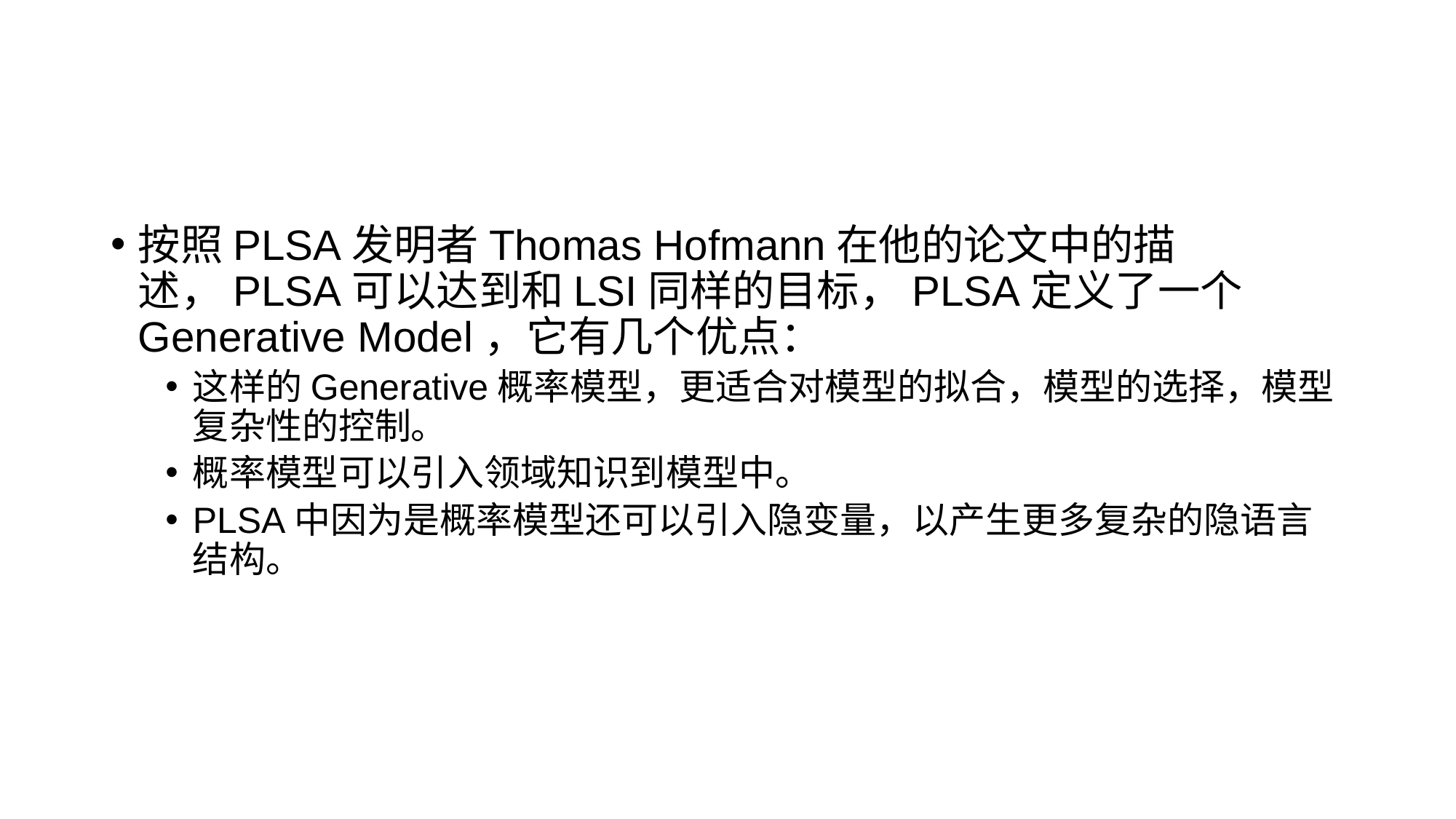

#
按照PLSA发明者Thomas Hofmann在他的论文中的描述，PLSA可以达到和LSI同样的目标，PLSA定义了一个Generative Model，它有几个优点：
这样的Generative概率模型，更适合对模型的拟合，模型的选择，模型复杂性的控制。
概率模型可以引入领域知识到模型中。
PLSA中因为是概率模型还可以引入隐变量，以产生更多复杂的隐语言结构。